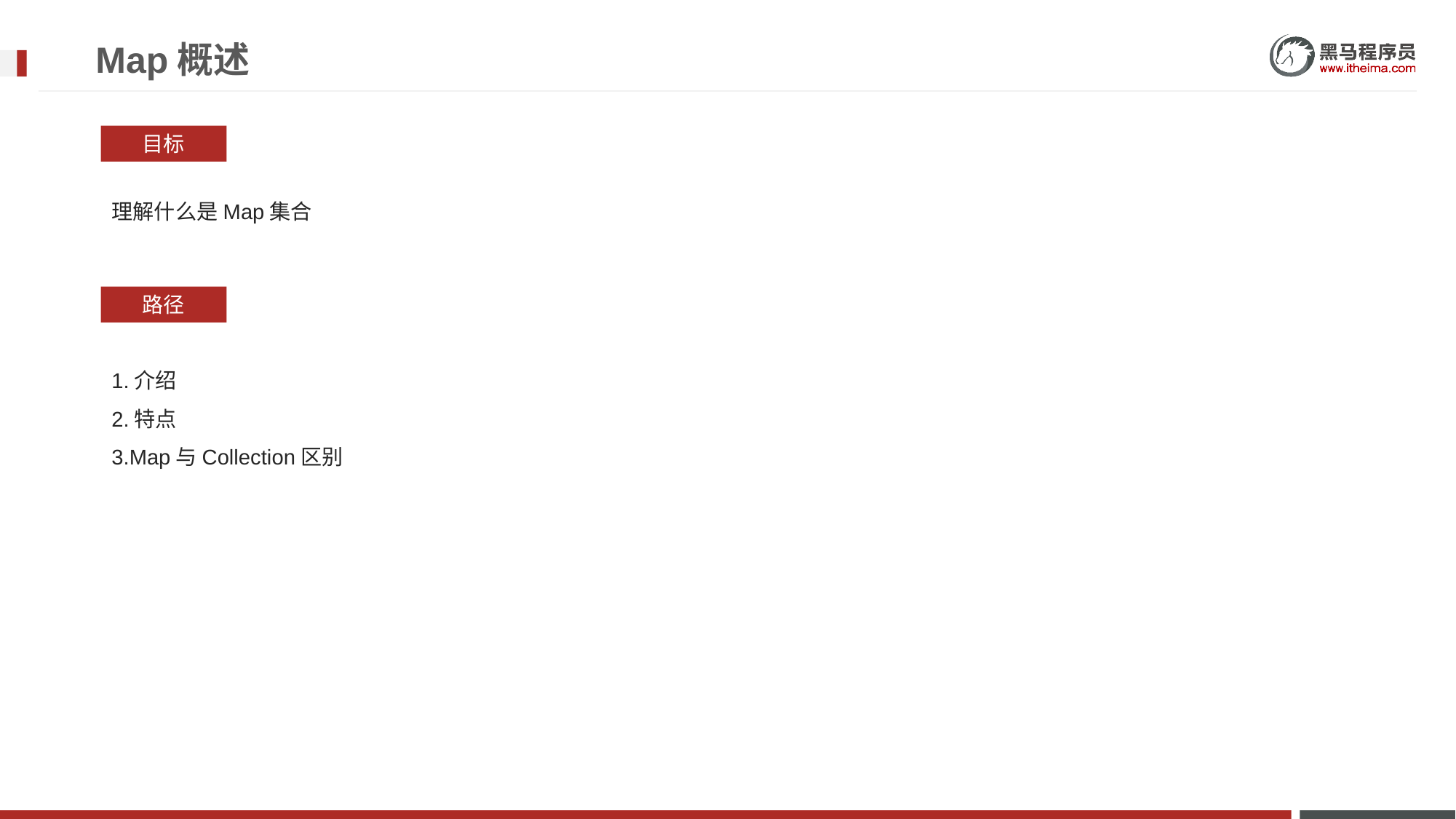

# Map概述
目标
理解什么是Map集合
路径
1.介绍
2.特点
3.Map与Collection区别